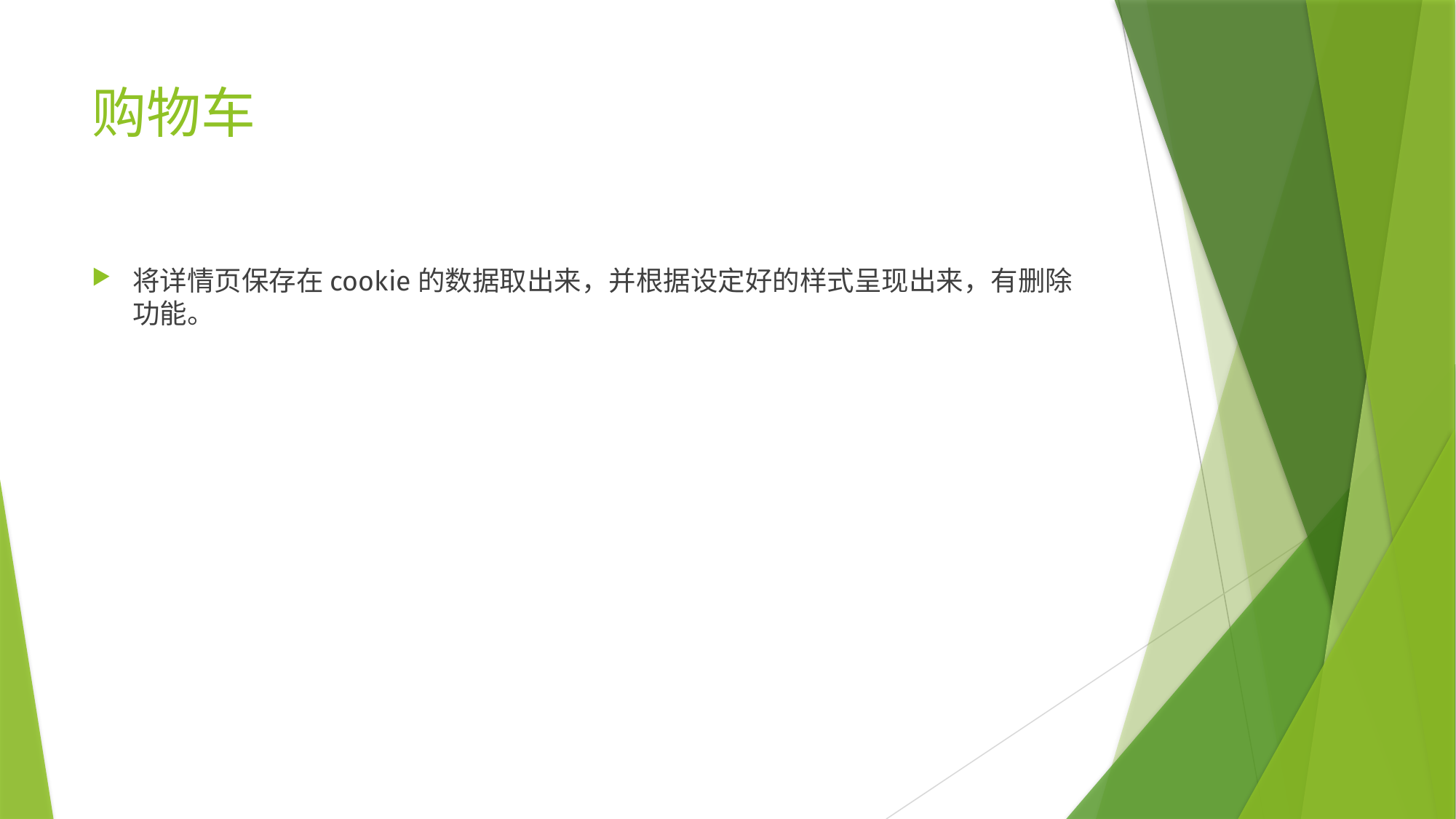

# 购物车
将详情页保存在cookie的数据取出来，并根据设定好的样式呈现出来，有删除功能。